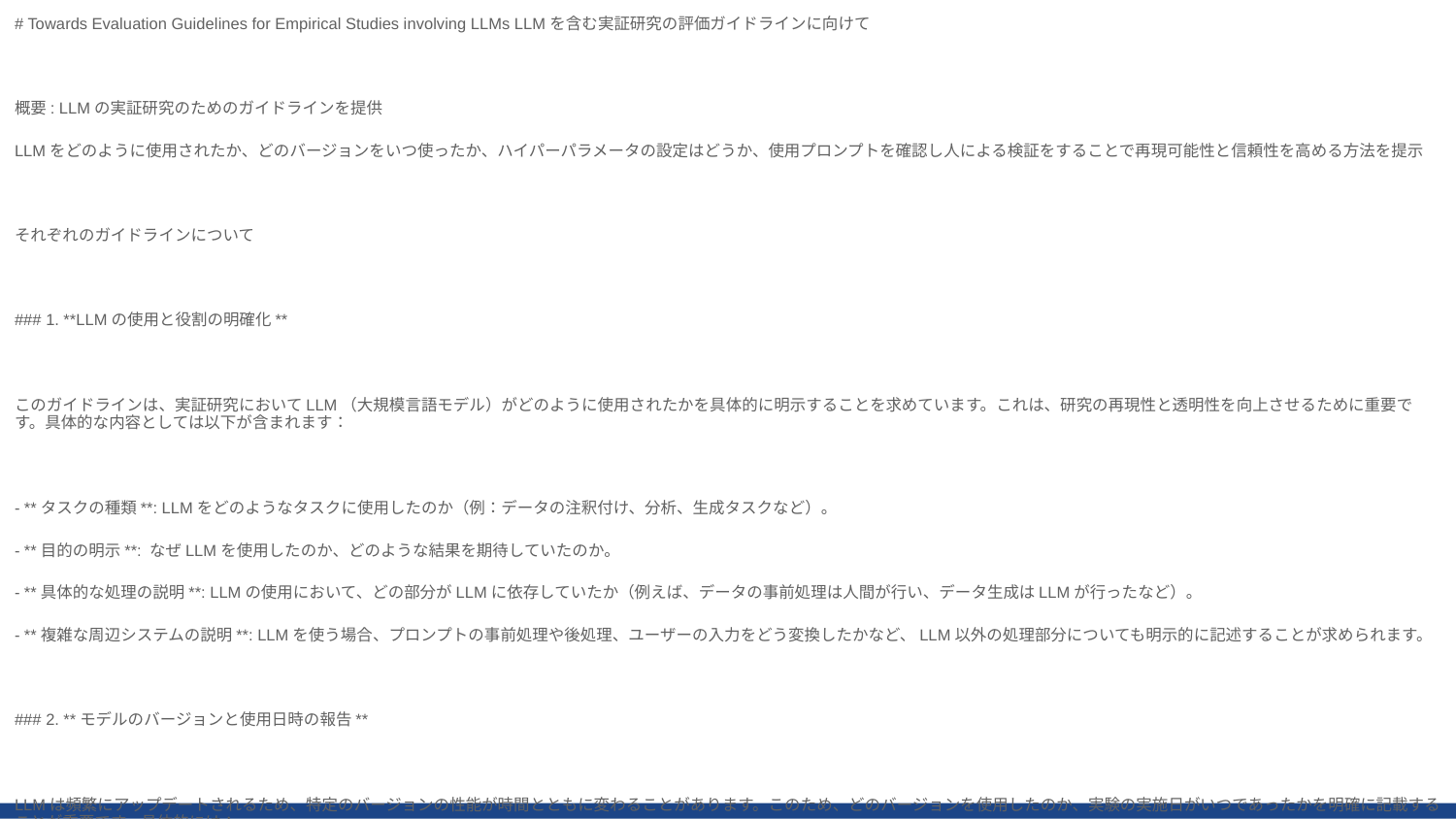

# Towards Evaluation Guidelines for Empirical Studies involving LLMs LLMを含む実証研究の評価ガイドラインに向けて

概要: LLMの実証研究のためのガイドラインを提供
LLMをどのように使用されたか、どのバージョンをいつ使ったか、ハイパーパラメータの設定はどうか、使用プロンプトを確認し人による検証をすることで再現可能性と信頼性を高める方法を提示

それぞれのガイドラインについて

### 1. **LLMの使用と役割の明確化**

このガイドラインは、実証研究においてLLM（大規模言語モデル）がどのように使用されたかを具体的に明示することを求めています。これは、研究の再現性と透明性を向上させるために重要です。具体的な内容としては以下が含まれます：

- **タスクの種類**: LLMをどのようなタスクに使用したのか（例：データの注釈付け、分析、生成タスクなど）。
- **目的の明示**: なぜLLMを使用したのか、どのような結果を期待していたのか。
- **具体的な処理の説明**: LLMの使用において、どの部分がLLMに依存していたか（例えば、データの事前処理は人間が行い、データ生成はLLMが行ったなど）。
- **複雑な周辺システムの説明**: LLMを使う場合、プロンプトの事前処理や後処理、ユーザーの入力をどう変換したかなど、LLM以外の処理部分についても明示的に記述することが求められます。

### 2. **モデルのバージョンと使用日時の報告**

LLMは頻繁にアップデートされるため、特定のバージョンの性能が時間とともに変わることがあります。このため、どのバージョンを使用したのか、実験の実施日がいつであったかを明確に記載することが重要です。具体的には：

- **モデル名とバージョン**: 例えば、"GPT-4.0"や"GPT-3.5"などのモデルバージョンを具体的に記載します。また、商用LLM（ChatGPTやBardなど）であれば、使用したAPIバージョンなども含めるべきです。
- **実施日**: 実験を行った日付を明記することで、モデルの変化に対応するための基盤を提供します。
- **システムの指紋情報**: 一部のLLMではシステム設定やバックエンドの構成が結果に影響を与える場合があります。このため、例えば"システム指紋fp 6b68a8204b"のような情報も報告することで、他の研究者がより正確に再現できます。

### 3. **モデルの設定の報告**

LLMの性能は、設定するハイパーパラメータに大きく依存します。そのため、再現性を確保するには、実験で使用したパラメータを詳細に報告することが重要です。例えば：

- **温度パラメータ（temperature）**: モデルの出力の創造性に影響するこのパラメータは、再現性を考慮して詳細に記載されるべきです（例："温度0.7で設定"など）。
- **トークンの長さ（最大トークン長）**: どれくらいのトークンを生成するか、または入力として使うかも、再現結果に影響を与えます。
- **トップP（Top-p）やトップK（Top-k）設定**: 出力の多様性を制御するためのこれらの設定も重要です。
- **ホスティング環境**: LLMがどのような環境でホスティングされているか（例：Azure OpenAI Serviceで使用、またはローカルホスティングなど）も重要な情報です。

### 4. **プロンプトの報告**

LLMに対してどのようなプロンプトを与えるかによって、その結果が大きく変わります。そのため、実際に使用したプロンプトの報告は、研究の再現性にとって不可欠です。具体的には以下を含みます：

- **プロンプトの共有**: 使用したプロンプトをそのまま記載し、他の研究者が同じ条件を再現できるようにします。
- **プロンプト開発のプロセス**: 最終的に使用したプロンプトに至るまでの経緯や、どのようにしてプロンプトを改良したかについての説明を提供します。例えば、プロンプトを試行錯誤した過程や、ユーザーテストを経て選んだものを報告することが求められます。

### 5. **オープンなLLMを基準として使用する**

再現可能な研究を進めるためには、できる限りオープンなLLMを利用することが推奨されます。オープンなLLMを使用することで、他の研究者が同じ環境を再現しやすくなります。具体的な提案として：

- **オープンなLLMを基準に比較**: 研究の結果をオープンなLLMと比較し、再現性と透明性を高めることが推奨されます。
- **オープンなモデルの選定**: 例えば、MetaのCode LLAMAを使用し、その結果を他の商用LLMと比較した場合の結果を提示します。このようにオープンモデルを用いることで、他の研究者がより容易に同じ実験を行えます。
- **オープンモデルの指針に従う**: オープンソースとして広く認められた基準（OSIのOpen Source AI Definitionなど）に準拠するモデルを選択することで、透明性が向上します。

### 6. **LLMの出力の人間による検証**

LLMが生成した結果が正しいかどうかを確認するためには、人間による検証が欠かせません。特に、LLMの結果が人間の判断と異なる可能性があるタスクにおいては、この検証プロセスは非常に重要です。具体的な実施例としては：

- **部分的な検証**: 出力のうち20%を経験豊富なエンジニアが確認し、LLMの生成結果が正確であるかどうかを検証する方法が推奨されます。この際、**インターレイタ信頼性（inter-rater reliability）**などの指標を報告し、信頼性を数値化します。
- **ハイブリッドアプローチ**: 人間とLLMが協力して注釈付けを行うことにより、精度を向上させることが可能です。例えば、**少数ショット学習（few-shot learning）**の後にLLMを用いて注釈を行い、その結果を人間が確認するプロセスを取り入れることで、効率的かつ信頼性の高い注釈が可能になります。

### まとめ

このガイドラインは、LLMを含む実証研究において再現可能性と信頼性を高めるための具体的な方法を提示しています。これらの指針に従うことで、他の研究者が研究を再現しやすくなり、結果の信頼性も向上します。さらに、特に人間による検証を適切に行うことで、LLMによるバイアスや誤った出力のリスクを軽減できます。